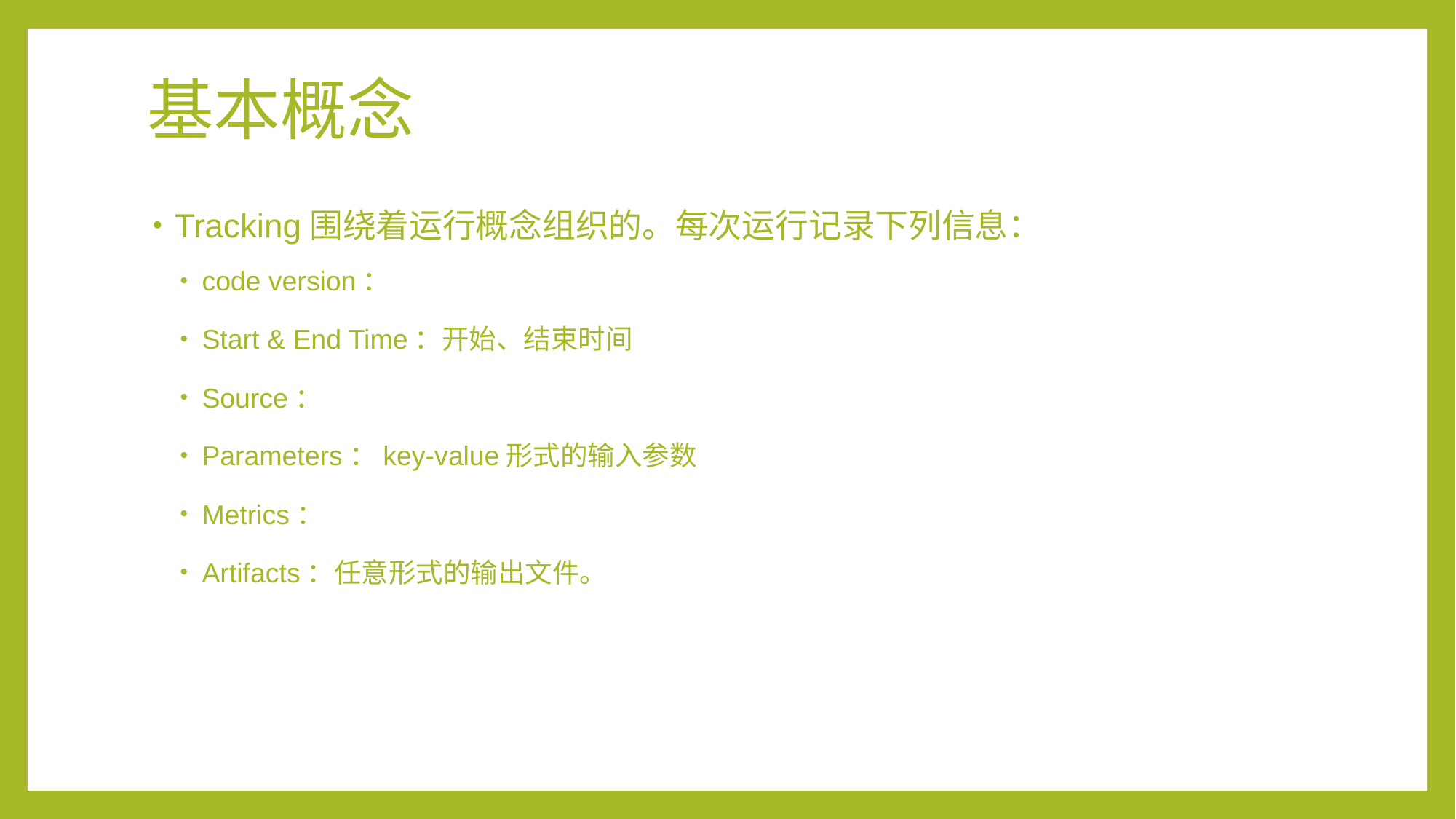

# 基本概念
Tracking围绕着运行概念组织的。每次运行记录下列信息：
code version：
Start & End Time：开始、结束时间
Source：
Parameters：key-value形式的输入参数
Metrics：
Artifacts：任意形式的输出文件。